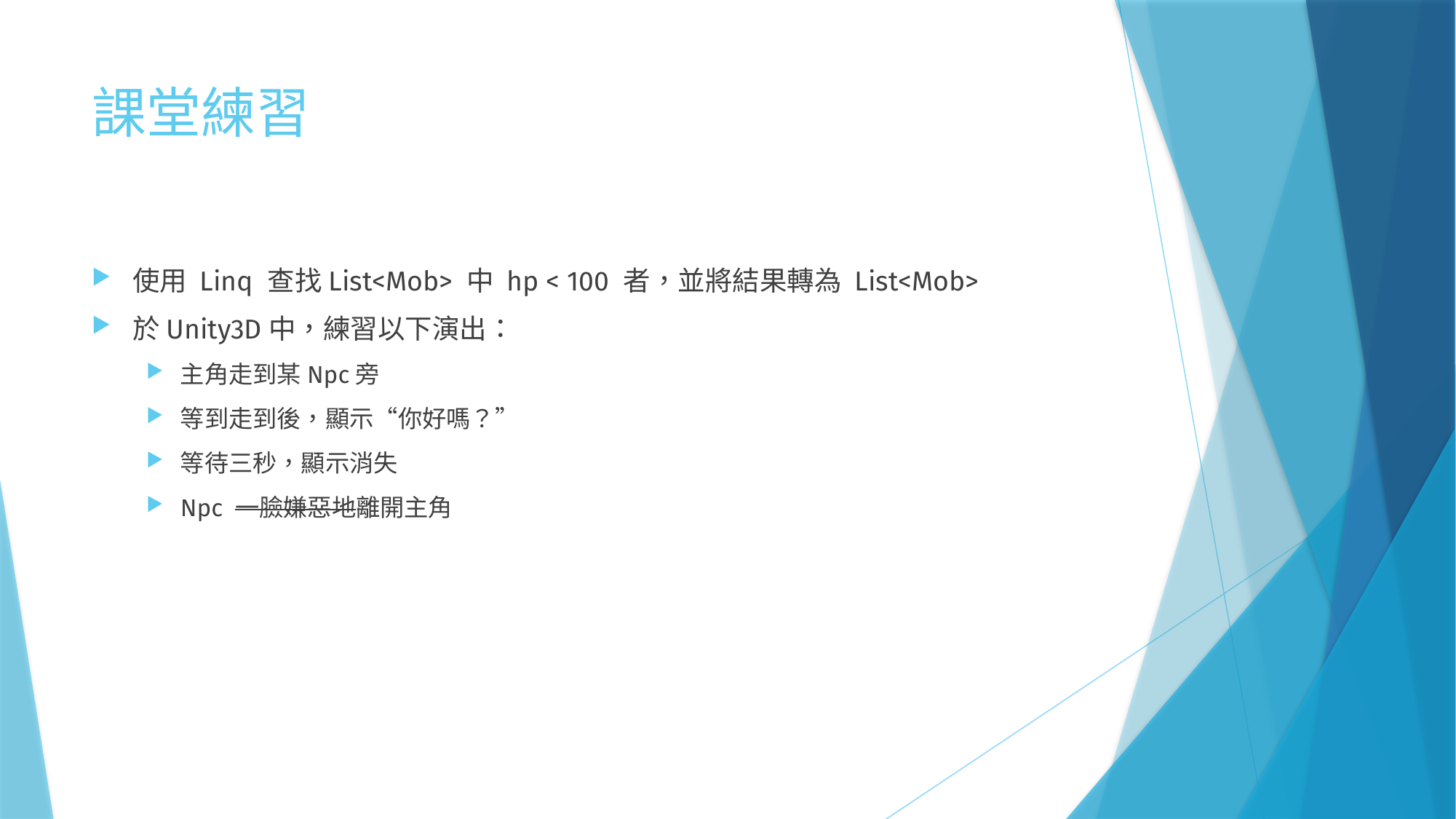

# 課堂練習
使用 Linq 查找List<Mob> 中 hp < 100 者，並將結果轉為 List<Mob>
於Unity3D中，練習以下演出：
主角走到某Npc旁
等到走到後，顯示“你好嗎？”
等待三秒，顯示消失
Npc 一臉嫌惡地離開主角